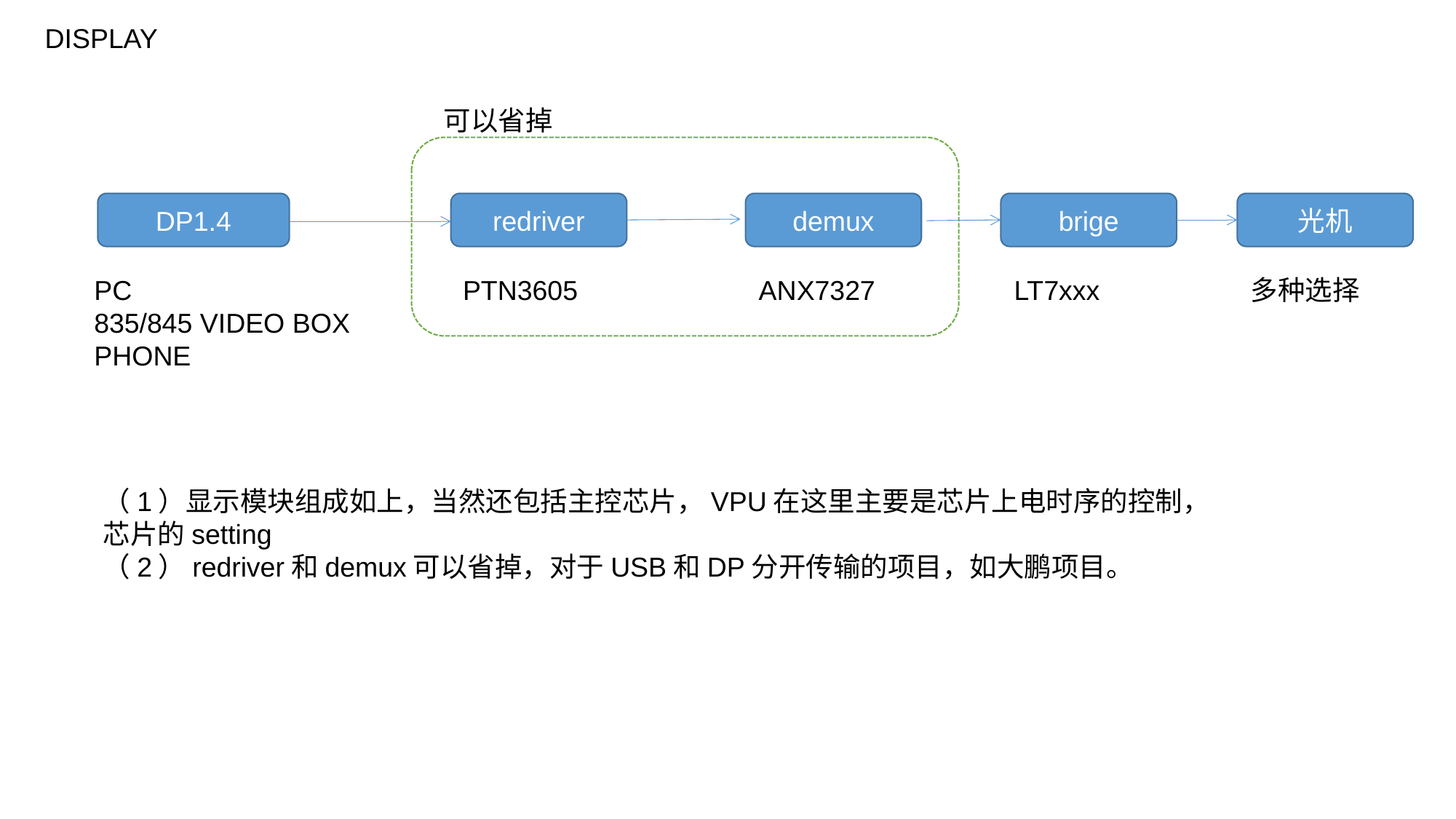

DISPLAY
可以省掉

DP1.4
redriver
demux
brige
光机
PC
835/845 VIDEO BOX
PHONE

PTN3605
ANX7327
LT7xxx
多种选择

（1）显示模块组成如上，当然还包括主控芯片，VPU在这里主要是芯片上电时序的控制，芯片的setting
（2）redriver和demux可以省掉，对于USB和DP分开传输的项目，如大鹏项目。